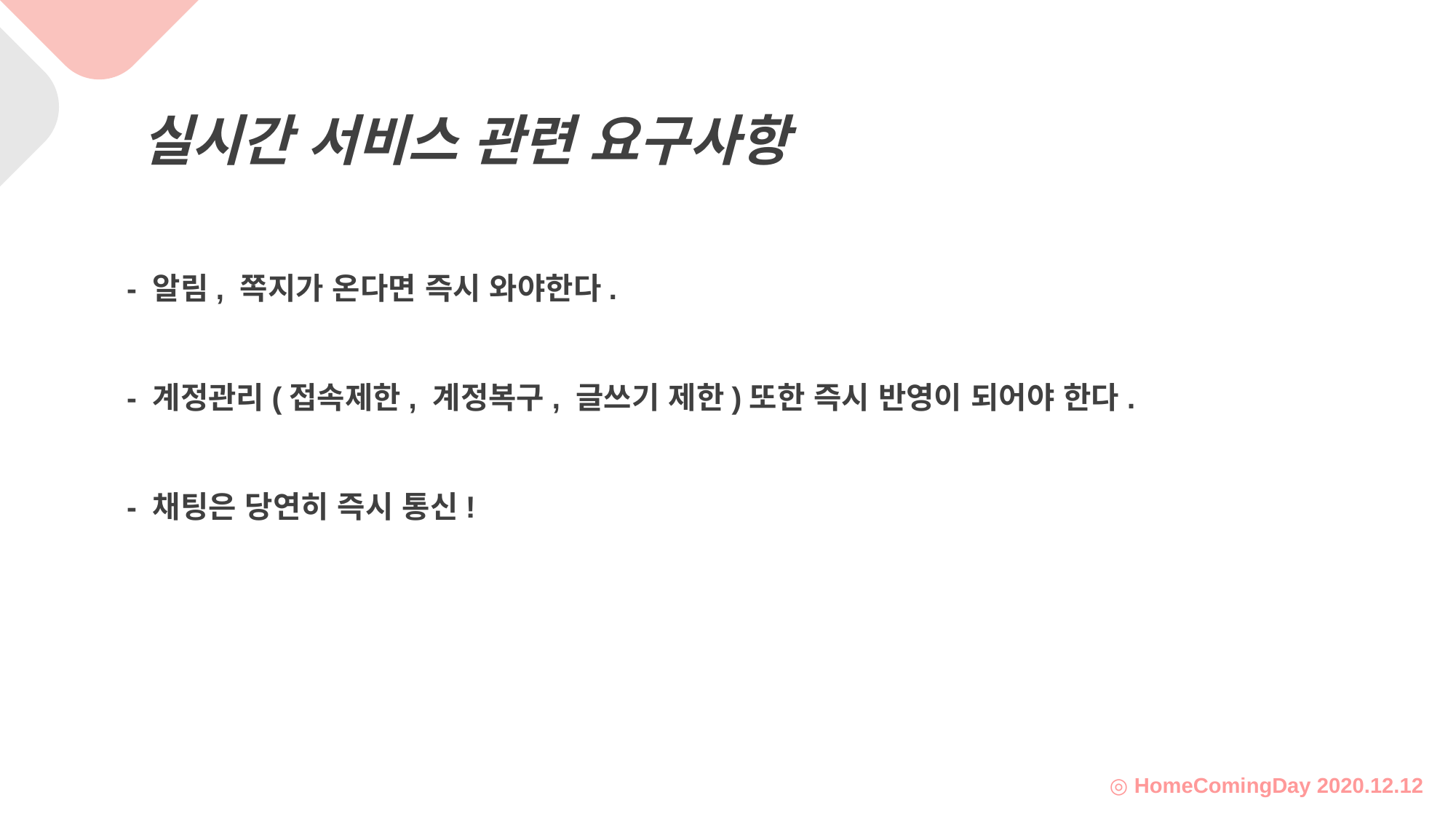

실시간 서비스 관련 요구사항
- 알림, 쪽지가 온다면 즉시 와야한다.

- 계정관리(접속제한, 계정복구, 글쓰기 제한)또한 즉시 반영이 되어야 한다.

- 채팅은 당연히 즉시 통신!
◎ HomeComingDay 2020.12.12